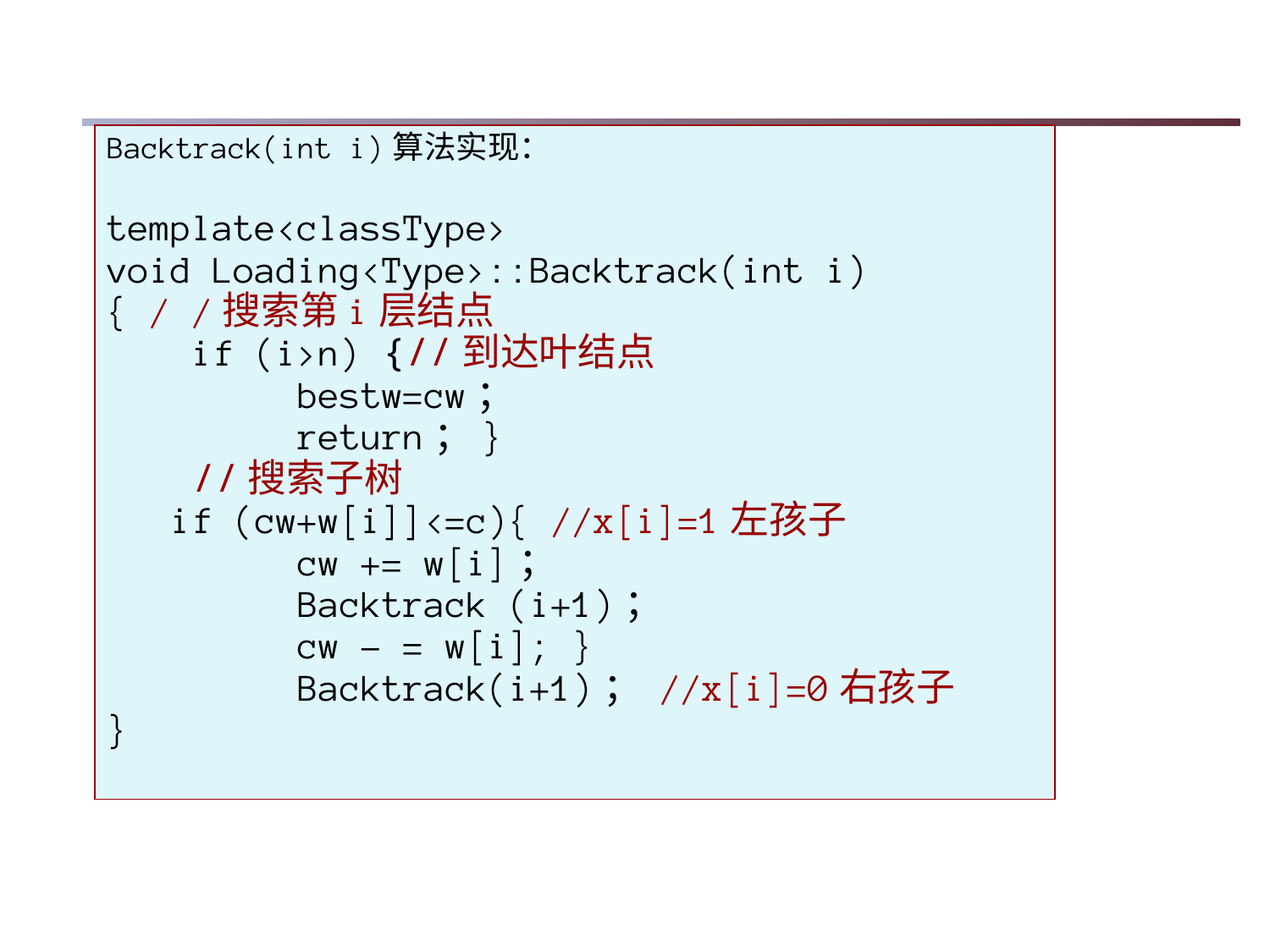

Backtrack(int i)算法实现：

template<classType>
void Loading<Type>::Backtrack(int i)
{ / /搜索第i层结点
    if (i>n) {//到达叶结点
         bestw=cw；
         return；}
    //搜索子树
   if (cw+w[i]]<=c){ //x[i]=1左孩子
         cw += w[i]；
         Backtrack (i+1)；
         cw - = w[i]; }
         Backtrack(i+1)； //x[i]=0右孩子
}